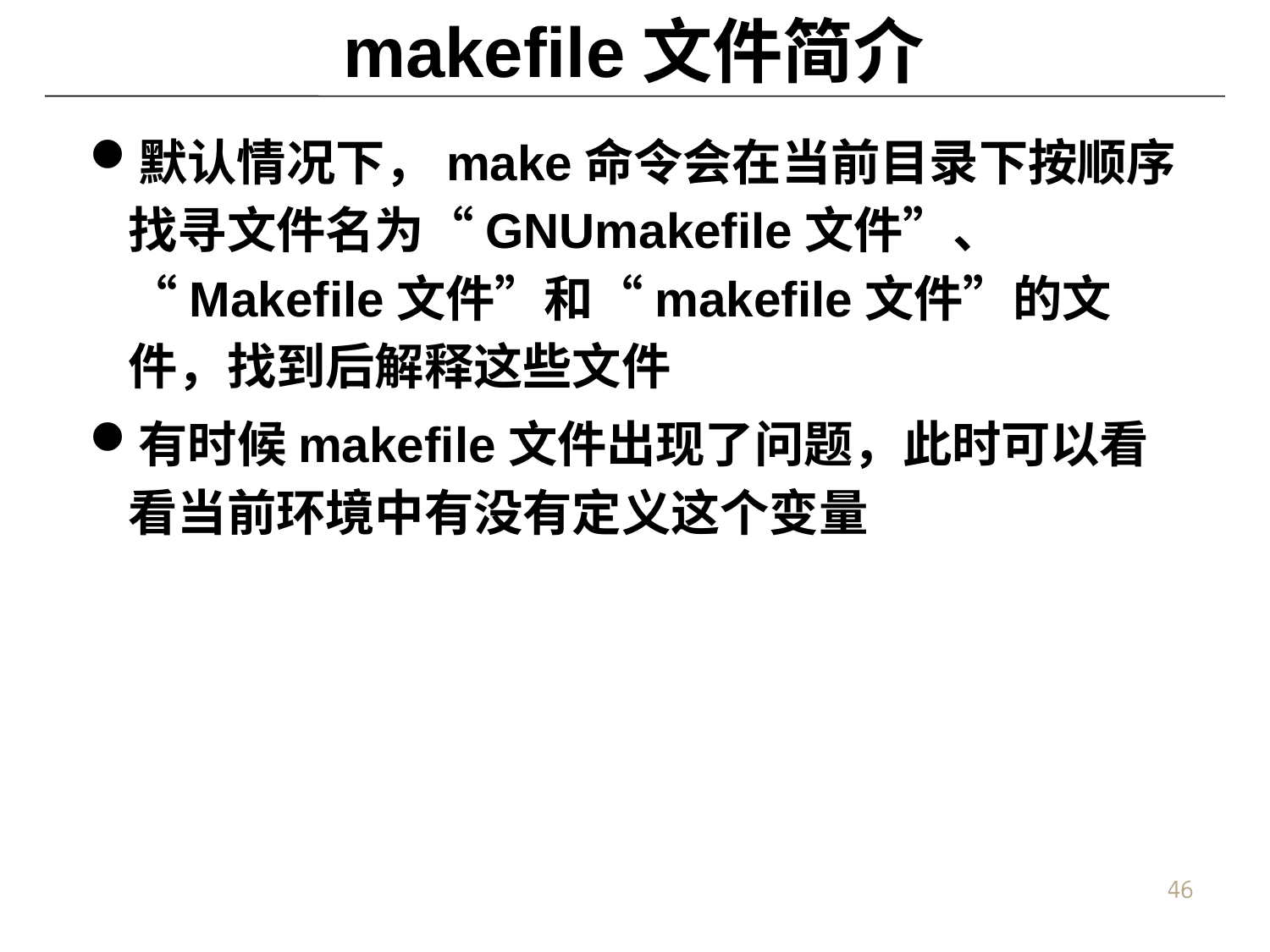

# makefile文件简介
默认情况下，make命令会在当前目录下按顺序找寻文件名为“GNUmakefile文件”、 “Makefile文件”和“makefile文件”的文件，找到后解释这些文件
有时候makefile文件出现了问题，此时可以看看当前环境中有没有定义这个变量
46